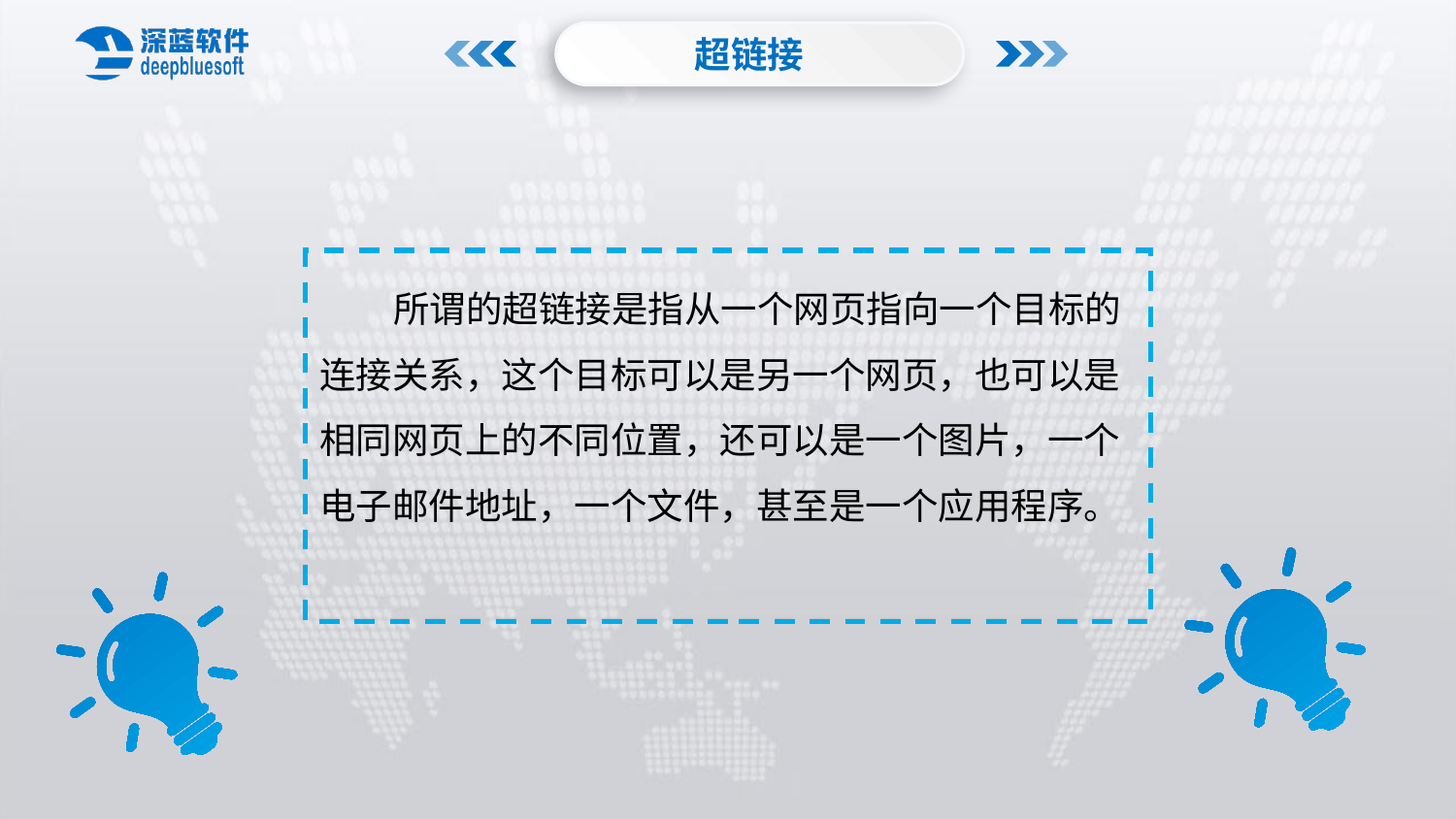

超链接

       所谓的超链接是指从一个网页指向一个目标的连接关系，这个目标可以是另一个网页，也可以是相同网页上的不同位置，还可以是一个图片，一个电子邮件地址，一个文件，甚至是一个应用程序。